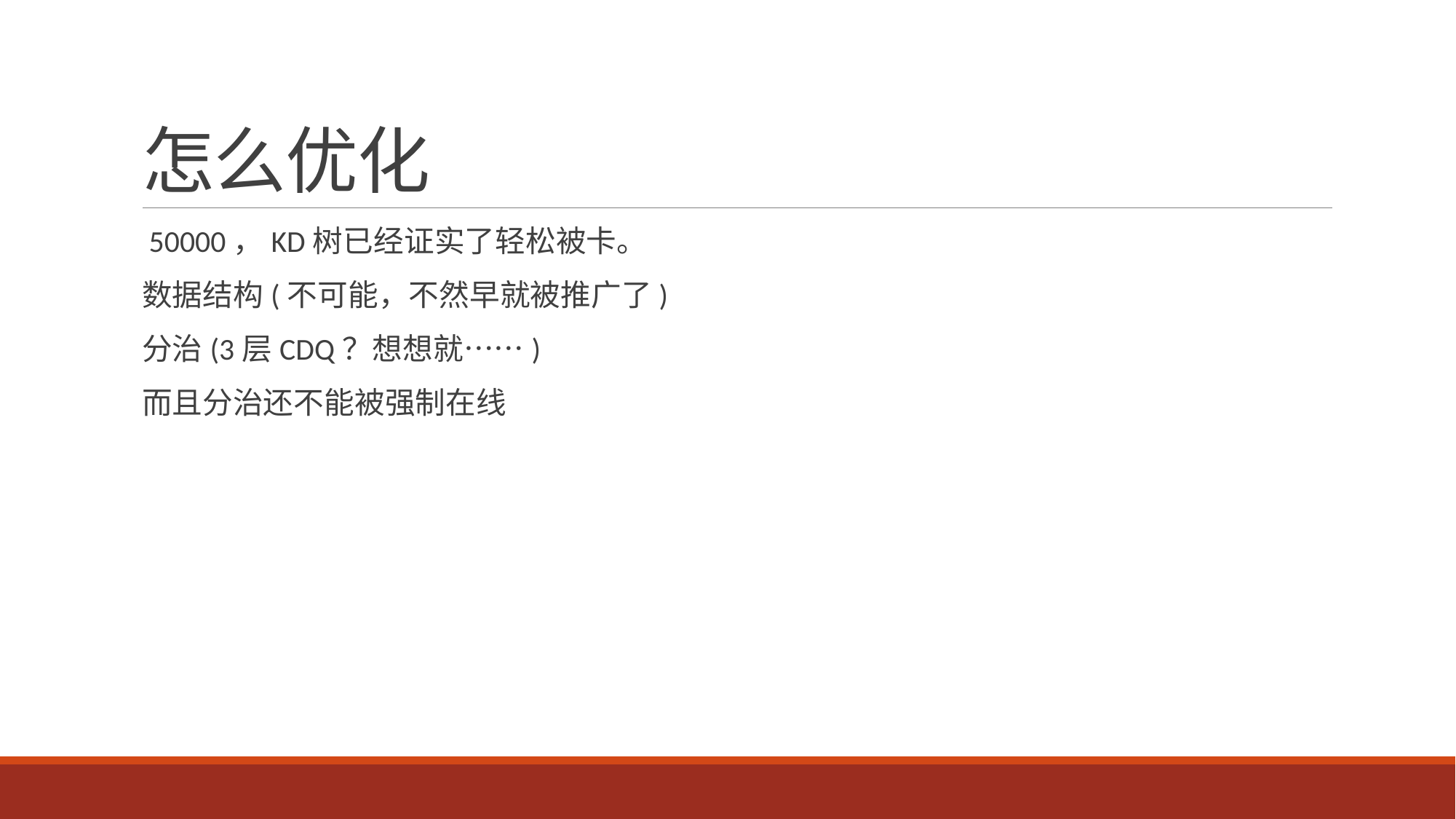

# 怎么优化
 50000，KD树已经证实了轻松被卡。
数据结构(不可能，不然早就被推广了)
分治(3层CDQ？想想就……)
而且分治还不能被强制在线